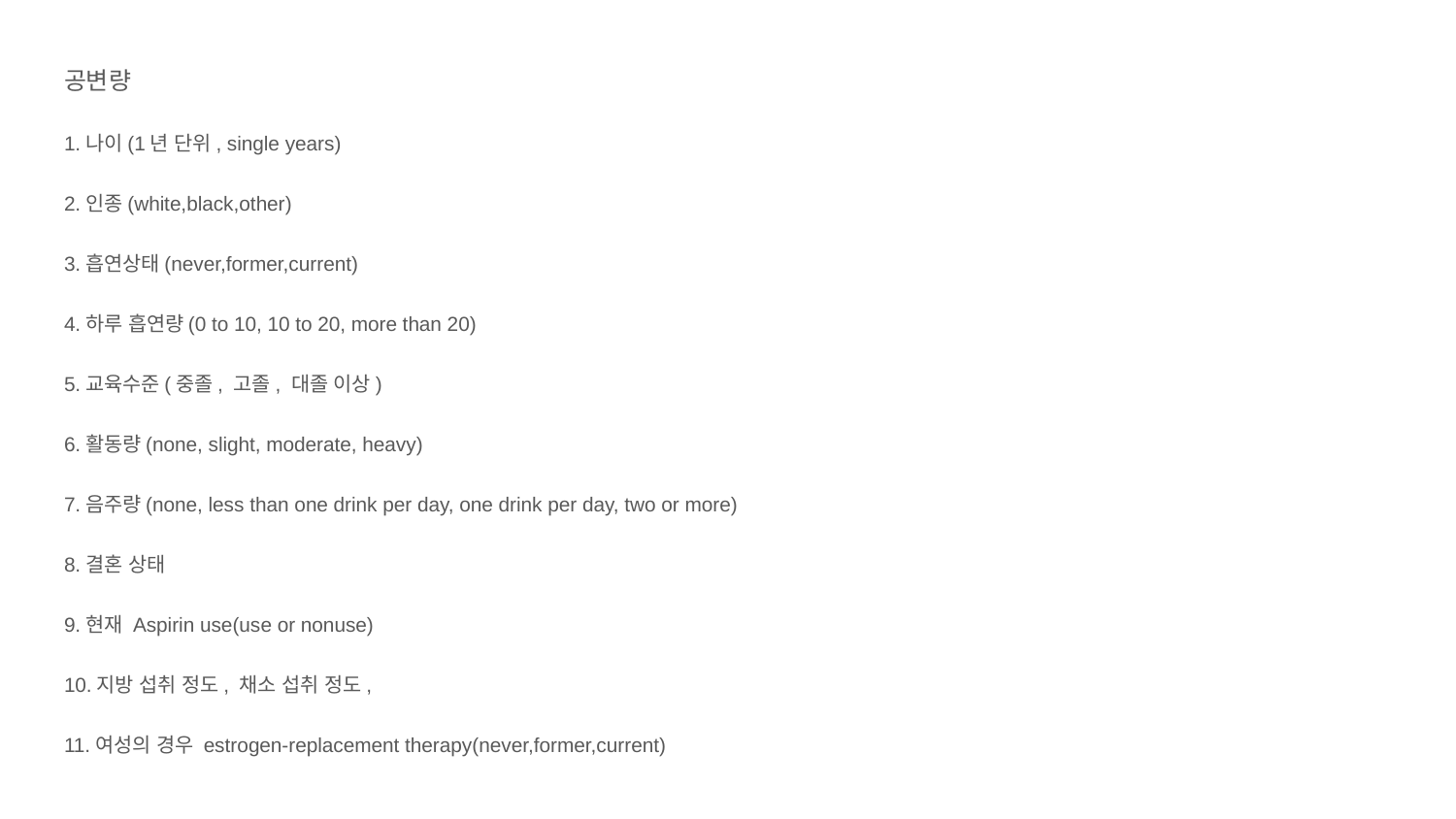

공변량
1.나이(1년 단위, single years)
2.인종(white,black,other)
3.흡연상태(never,former,current)
4.하루 흡연량(0 to 10, 10 to 20, more than 20)
5.교육수준(중졸, 고졸, 대졸 이상)
6.활동량(none, slight, moderate, heavy)
7.음주량(none, less than one drink per day, one drink per day, two or more)
8.결혼 상태
9.현재 Aspirin use(use or nonuse)
10.지방 섭취 정도, 채소 섭취 정도,
11.여성의 경우 estrogen-replacement therapy(never,former,current)